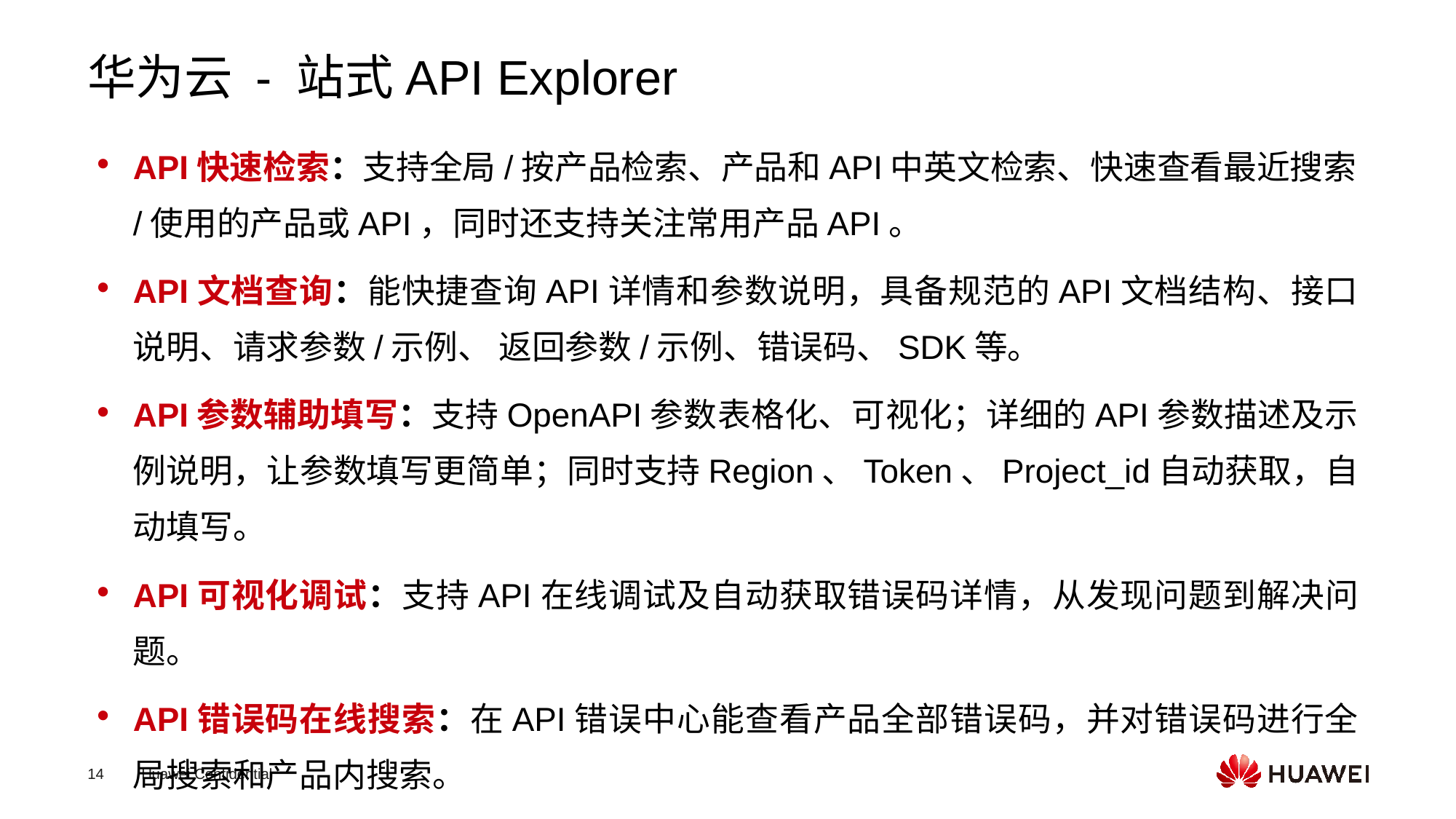

# 华为云 - 站式API Explorer
API快速检索：支持全局/按产品检索、产品和API中英文检索、快速查看最近搜索/使用的产品或API，同时还支持关注常用产品API。
API文档查询：能快捷查询API详情和参数说明，具备规范的API文档结构、接口说明、请求参数/示例、 返回参数/示例、错误码、SDK等。
API参数辅助填写：支持OpenAPI参数表格化、可视化；详细的API参数描述及示例说明，让参数填写更简单；同时支持Region、Token、Project_id自动获取，自动填写。
API可视化调试：支持API在线调试及自动获取错误码详情，从发现问题到解决问题。
API错误码在线搜索：在API错误中心能查看产品全部错误码，并对错误码进行全局搜索和产品内搜索。